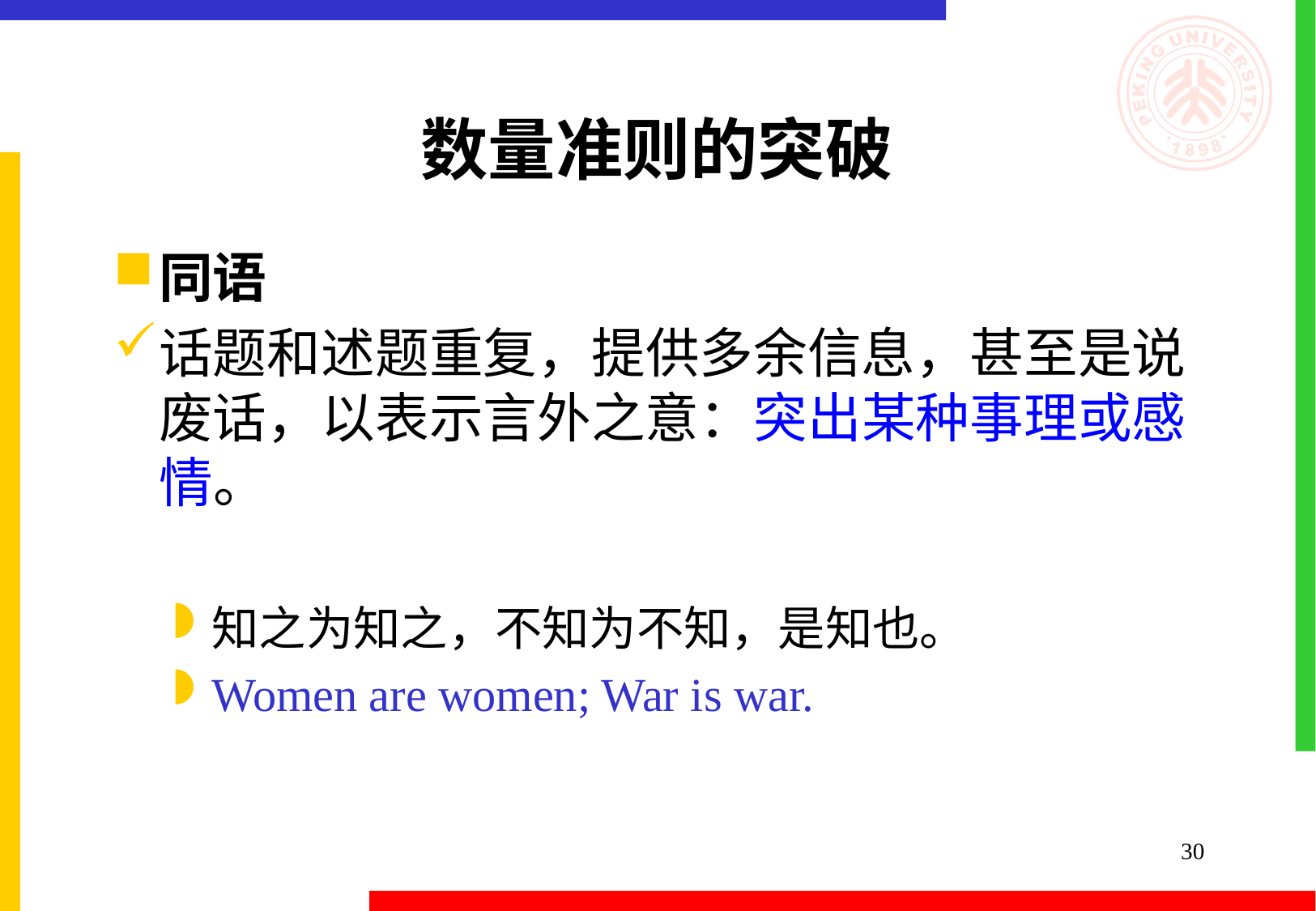

#
数量准则的突破
同语
话题和述题重复，提供多余信息，甚至是说废话，以表示言外之意：突出某种事理或感情。

知之为知之，不知为不知，是知也。
Women are women; War is war.
30